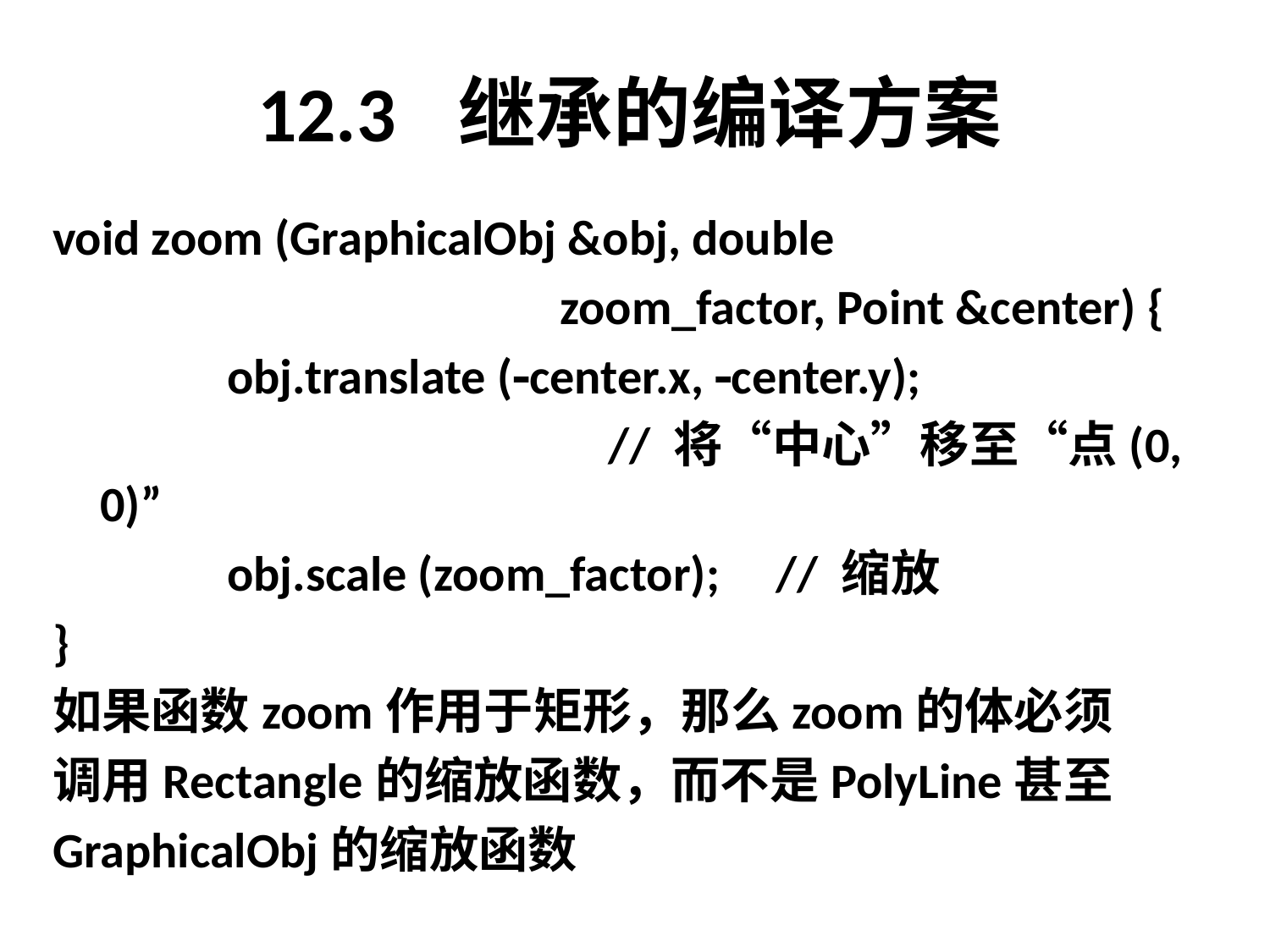

# 12.3  继承的编译方案
void zoom (GraphicalObj &obj, double
				       zoom_factor, Point &center) {
		obj.translate (−center.x, −center.y);
					// 将“中心”移至“点(0, 0)”
		obj.scale (zoom_factor);     // 缩放
}
如果函数zoom作用于矩形，那么zoom的体必须
调用Rectangle的缩放函数，而不是PolyLine甚至
GraphicalObj的缩放函数